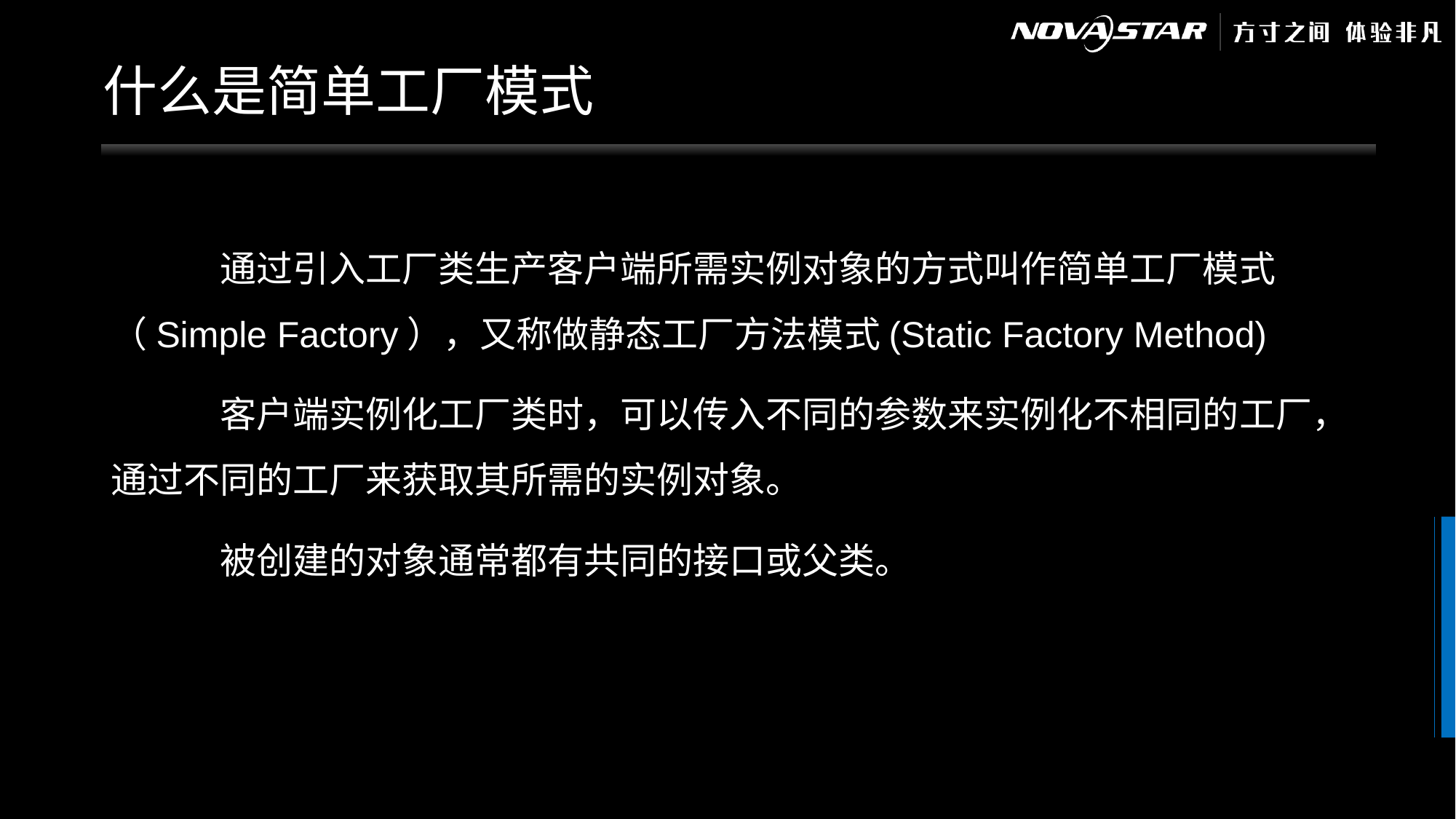

# 什么是简单工厂模式

	通过引入工厂类生产客户端所需实例对象的方式叫作简单工厂模式（Simple Factory），又称做静态工厂方法模式(Static Factory Method)
	客户端实例化工厂类时，可以传入不同的参数来实例化不相同的工厂，通过不同的工厂来获取其所需的实例对象。
	被创建的对象通常都有共同的接口或父类。